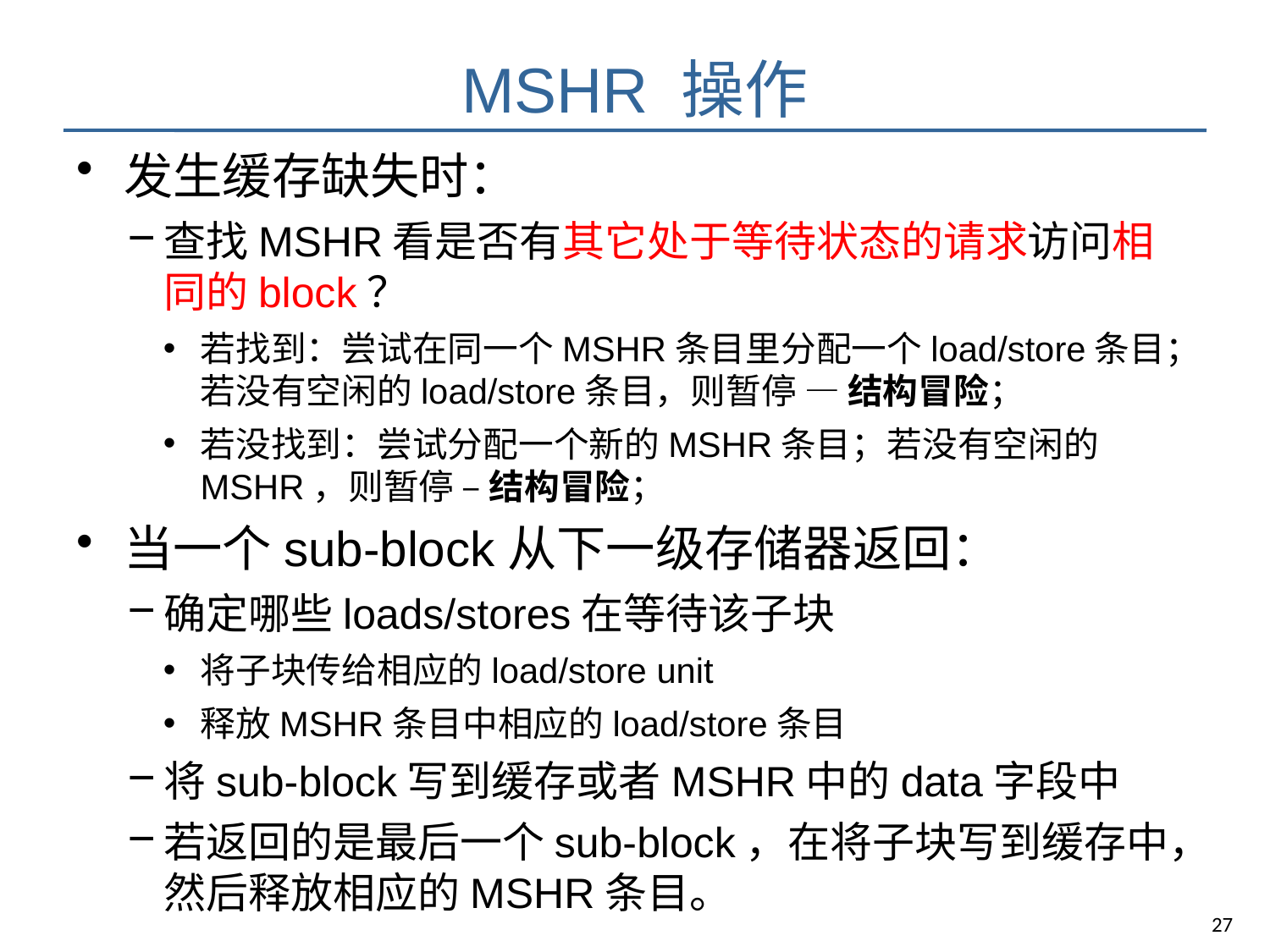

# MSHR 操作
发生缓存缺失时：
查找MSHR看是否有其它处于等待状态的请求访问相同的block？
若找到：尝试在同一个MSHR条目里分配一个load/store条目；若没有空闲的load/store条目，则暂停 — 结构冒险；
若没找到：尝试分配一个新的MSHR条目；若没有空闲的MSHR，则暂停 – 结构冒险；
当一个sub-block从下一级存储器返回：
确定哪些loads/stores在等待该子块
将子块传给相应的load/store unit
释放MSHR条目中相应的load/store条目
将sub-block写到缓存或者MSHR中的data字段中
若返回的是最后一个sub-block，在将子块写到缓存中，然后释放相应的MSHR条目。
27